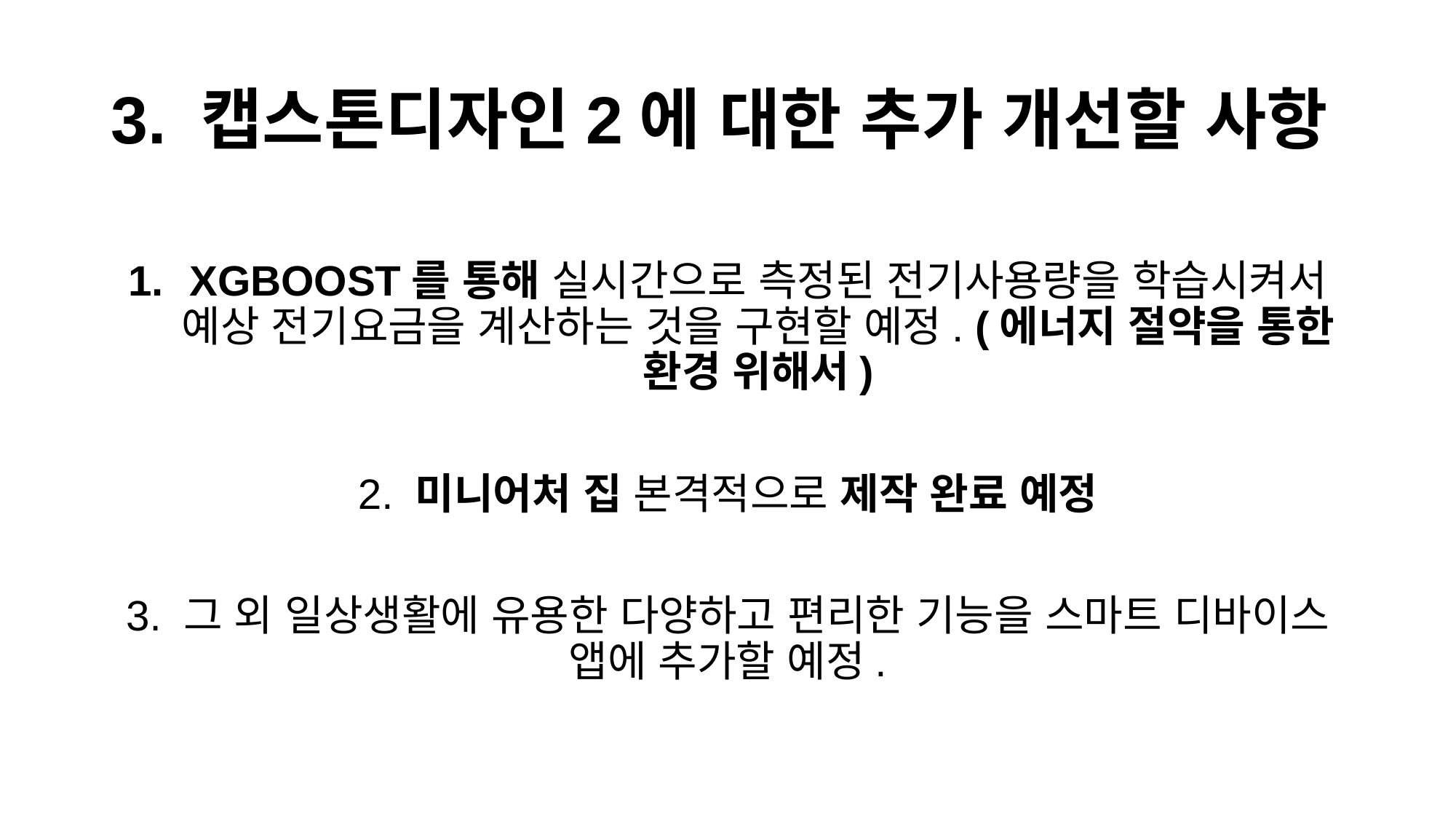

# 3. 캡스톤디자인2에 대한 추가 개선할 사항
XGBOOST를 통해 실시간으로 측정된 전기사용량을 학습시켜서 예상 전기요금을 계산하는 것을 구현할 예정. (에너지 절약을 통한 환경 위해서)

2. 미니어처 집 본격적으로 제작 완료 예정

3. 그 외 일상생활에 유용한 다양하고 편리한 기능을 스마트 디바이스 앱에 추가할 예정.